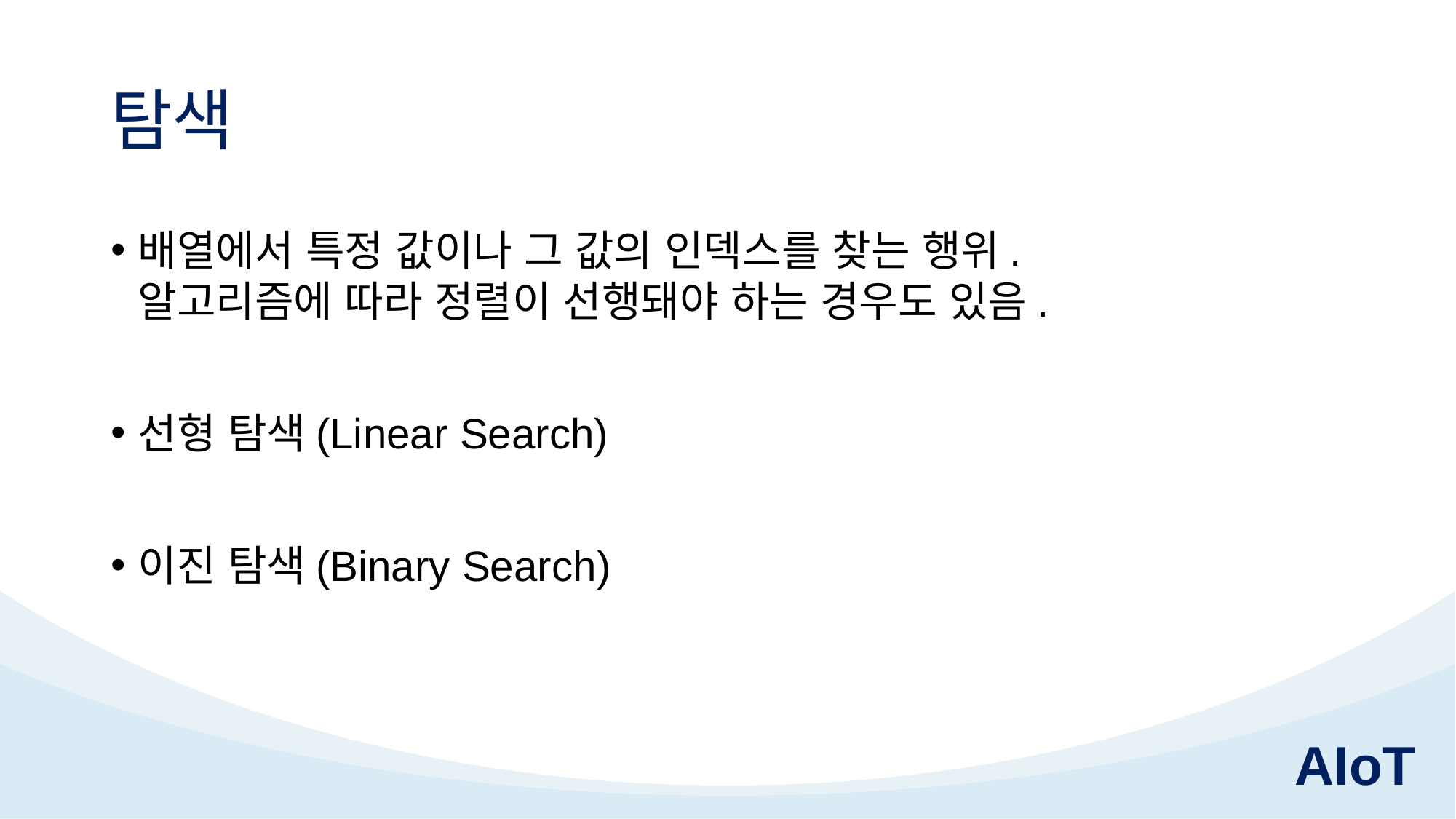

# 탐색
배열에서 특정 값이나 그 값의 인덱스를 찾는 행위.
알고리즘에 따라 정렬이 선행돼야 하는 경우도 있음.

선형 탐색(Linear Search)

이진 탐색(Binary Search)